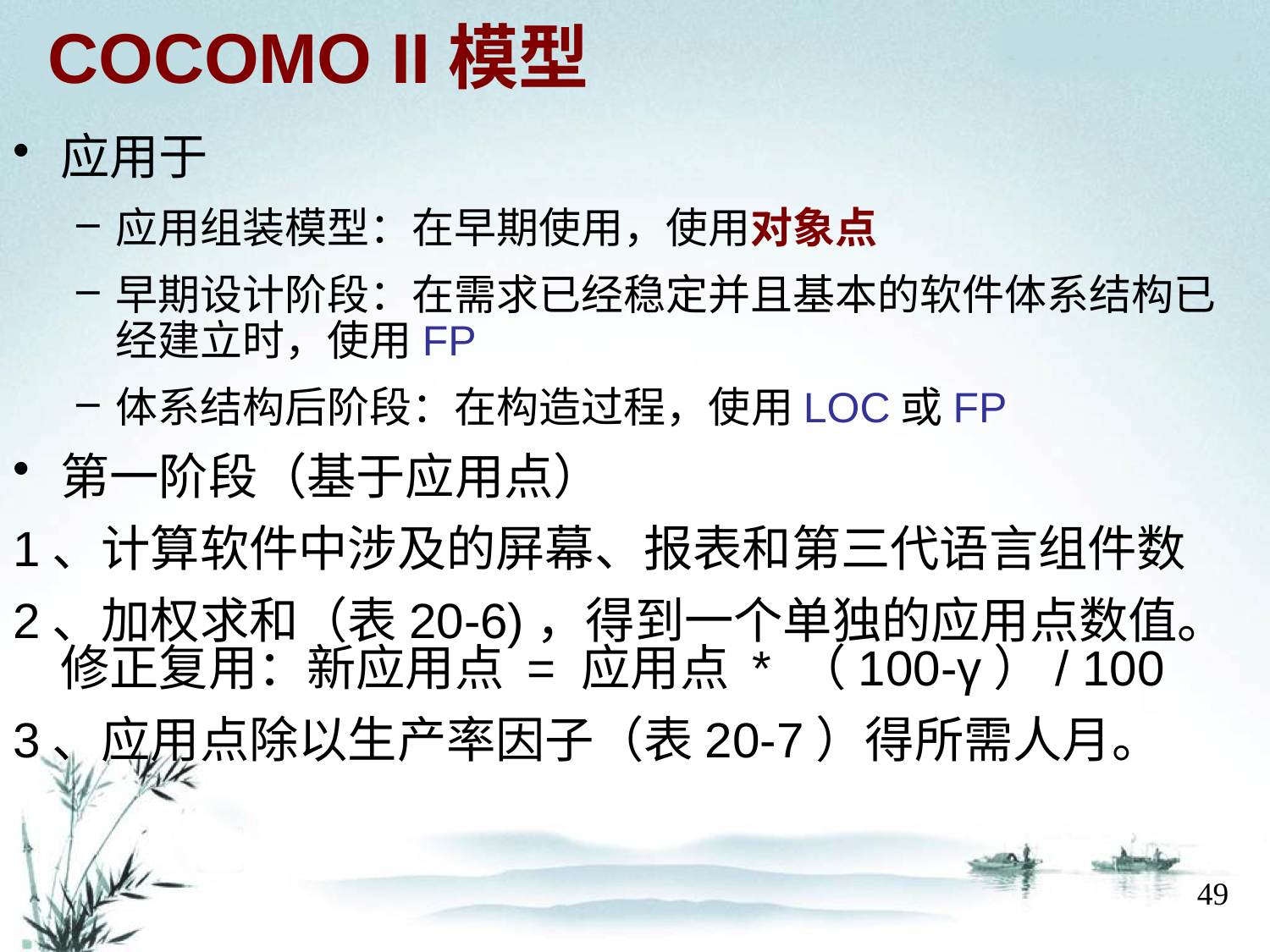

# COCOMO II模型
应用于
应用组装模型：在早期使用，使用对象点
早期设计阶段：在需求已经稳定并且基本的软件体系结构已经建立时，使用FP
体系结构后阶段：在构造过程，使用LOC或FP
第一阶段（基于应用点）
1、计算软件中涉及的屏幕、报表和第三代语言组件数
2、加权求和（表20-6)，得到一个单独的应用点数值。修正复用：新应用点 = 应用点 * （100-γ）/ 100
3、应用点除以生产率因子（表20-7）得所需人月。
49